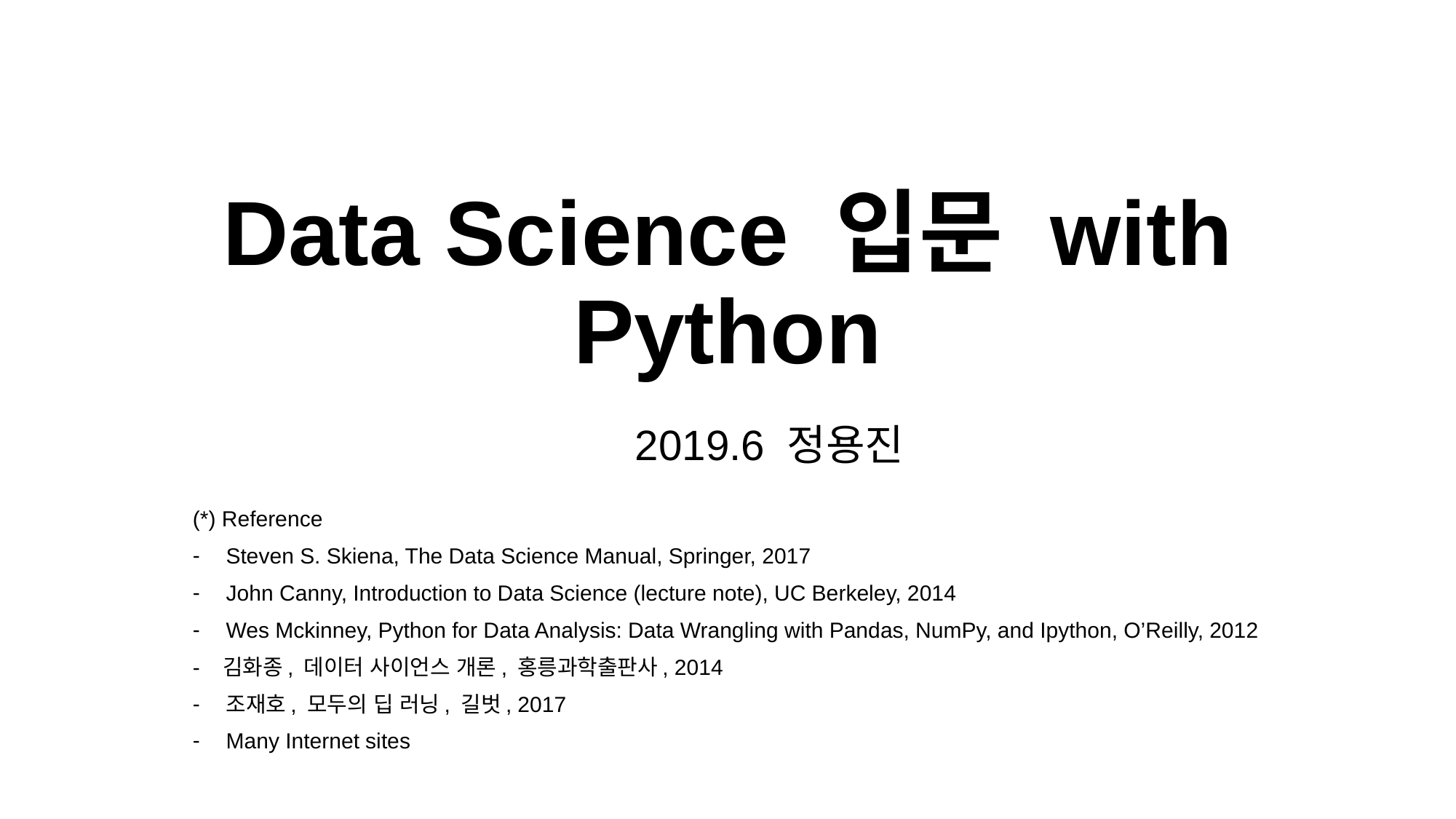

# Data Science 입문 with Python
2019.6 정용진
(*) Reference
Steven S. Skiena, The Data Science Manual, Springer, 2017
John Canny, Introduction to Data Science (lecture note), UC Berkeley, 2014
Wes Mckinney, Python for Data Analysis: Data Wrangling with Pandas, NumPy, and Ipython, O’Reilly, 2012
-   김화종, 데이터 사이언스 개론, 홍릉과학출판사, 2014
조재호, 모두의 딥 러닝, 길벗, 2017
Many Internet sites